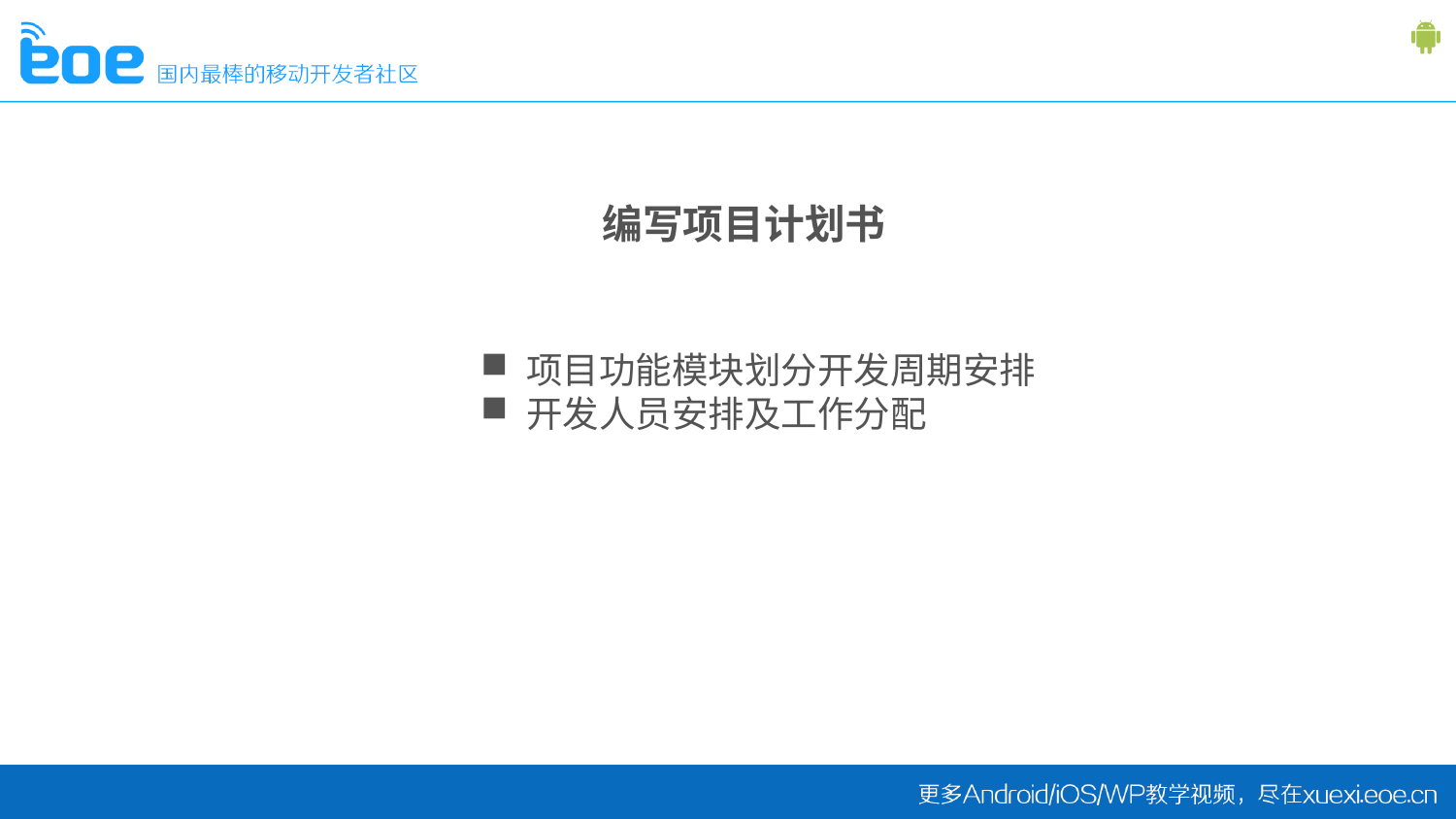

编写项目计划书
项目功能模块划分开发周期安排
开发人员安排及工作分配